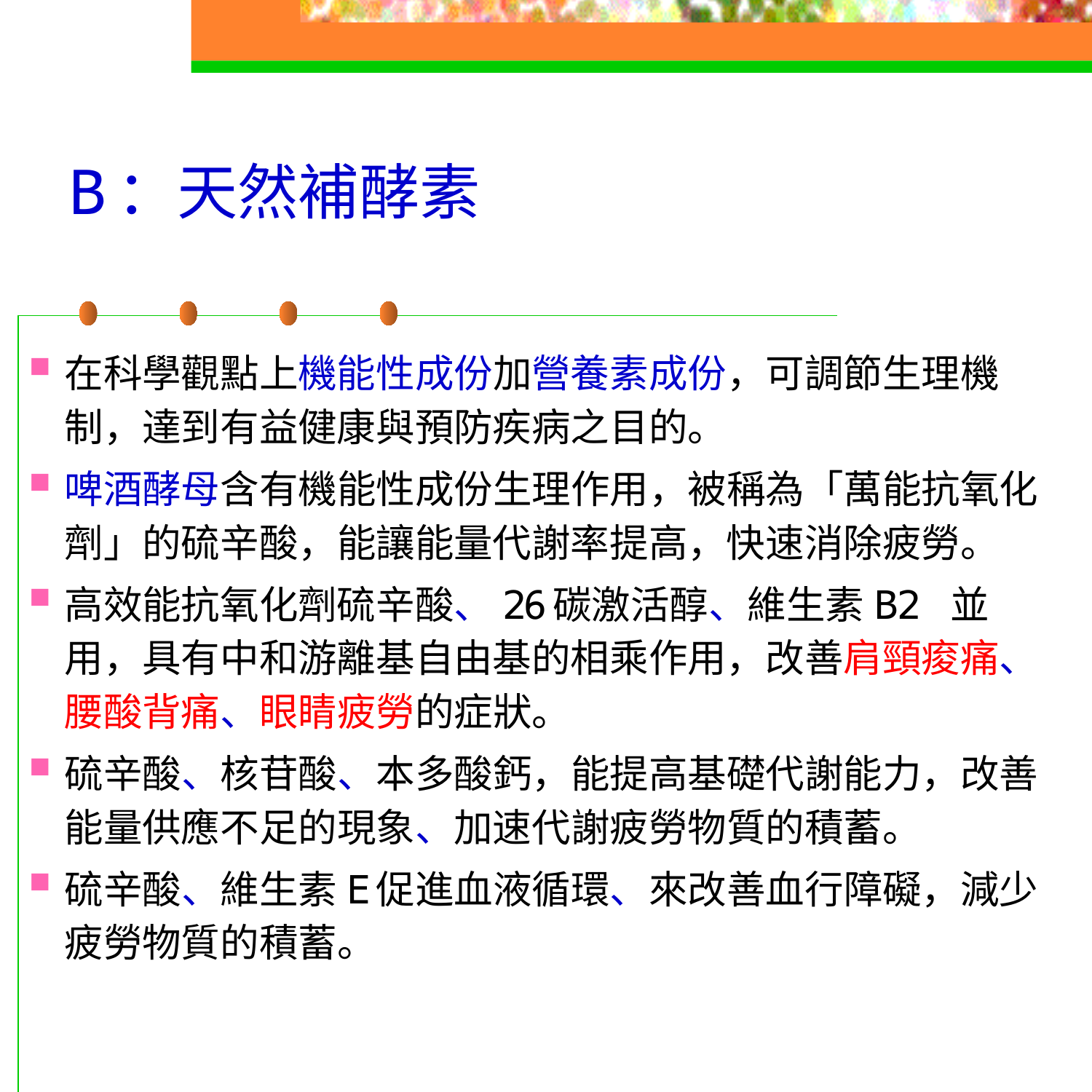

B：天然補酵素
在科學觀點上機能性成份加營養素成份，可調節生理機制，達到有益健康與預防疾病之目的。
啤酒酵母含有機能性成份生理作用，被稱為「萬能抗氧化劑」的硫辛酸，能讓能量代謝率提高，快速消除疲勞。
高效能抗氧化劑硫辛酸、26碳激活醇、維生素B2  並用，具有中和游離基自由基的相乘作用，改善肩頸痠痛、腰酸背痛、眼睛疲勞的症狀。
硫辛酸、核苷酸、本多酸鈣，能提高基礎代謝能力，改善能量供應不足的現象、加速代謝疲勞物質的積蓄。
硫辛酸、維生素E促進血液循環、來改善血行障礙，減少疲勞物質的積蓄。
12